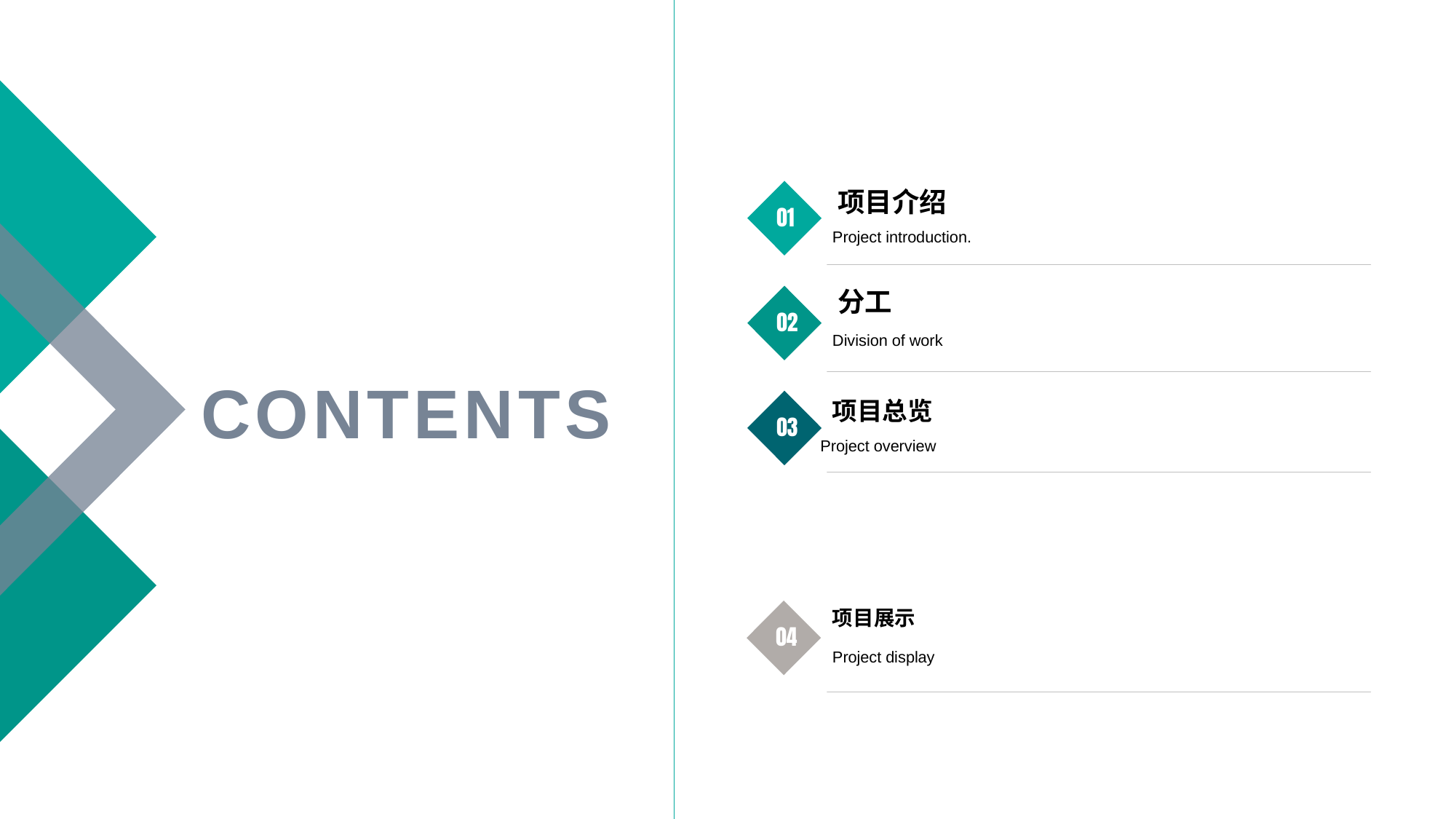

项目介绍
01
Project introduction.
分工
02
Division of work
CONTENTS
项目总览
03

项目展示
04
Project display
Project overview